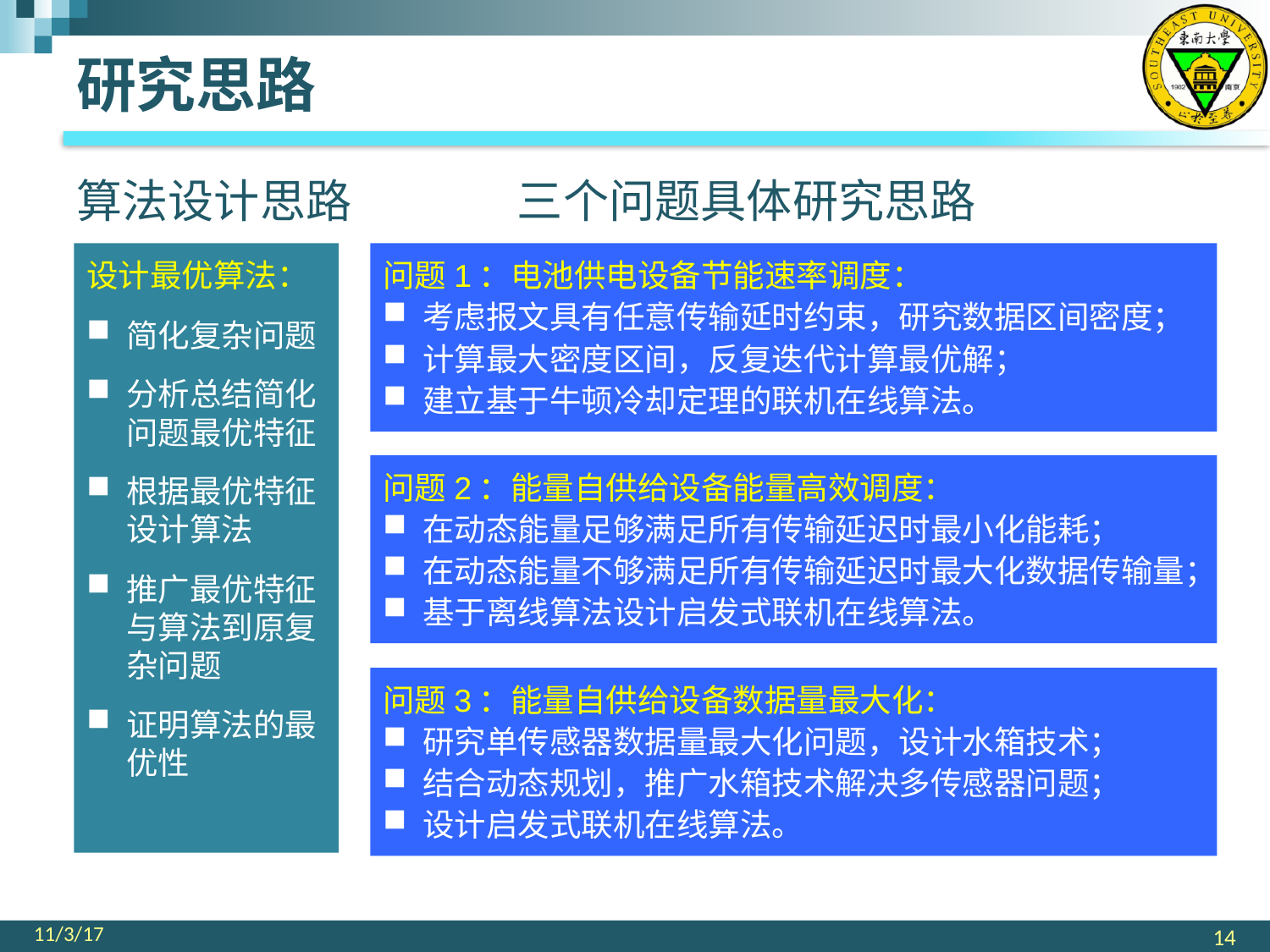

# 研究思路
算法设计思路                三个问题具体研究思路
设计最优算法：
简化复杂问题
分析总结简化问题最优特征
根据最优特征设计算法
推广最优特征与算法到原复杂问题
证明算法的最优性

问题1：电池供电设备节能速率调度：
考虑报文具有任意传输延时约束，研究数据区间密度；
计算最大密度区间，反复迭代计算最优解；
建立基于牛顿冷却定理的联机在线算法。
问题2：能量自供给设备能量高效调度：
在动态能量足够满足所有传输延迟时最小化能耗；
在动态能量不够满足所有传输延迟时最大化数据传输量；
基于离线算法设计启发式联机在线算法。
问题3：能量自供给设备数据量最大化：
研究单传感器数据量最大化问题，设计水箱技术；
结合动态规划，推广水箱技术解决多传感器问题；
设计启发式联机在线算法。
11/3/17
14